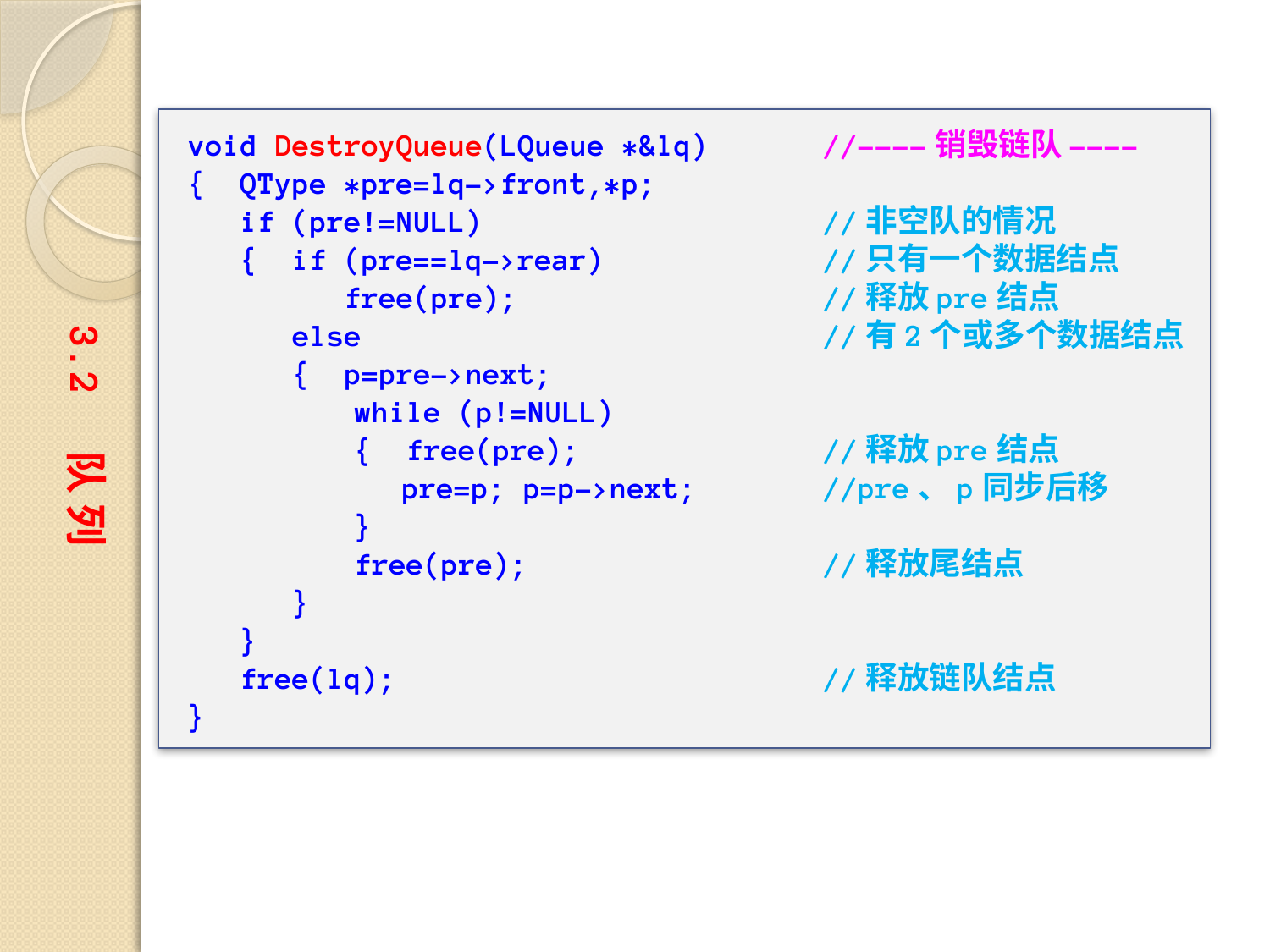

void DestroyQueue(LQueue *&lq)	//----销毁链队----
{  QType *pre=lq->front,*p;
   if (pre!=NULL)			//非空队的情况
   {  if (pre==lq->rear)		//只有一个数据结点
         free(pre);			//释放pre结点
      else				//有2个或多个数据结点
      {  p=pre->next;
	　while (p!=NULL)
	　{  free(pre);		//释放pre结点
	     pre=p; p=p->next;	//pre、p同步后移
	　}
	　free(pre);			//释放尾结点
      }
   }
   free(lq);				//释放链队结点
}
3.2  队 列